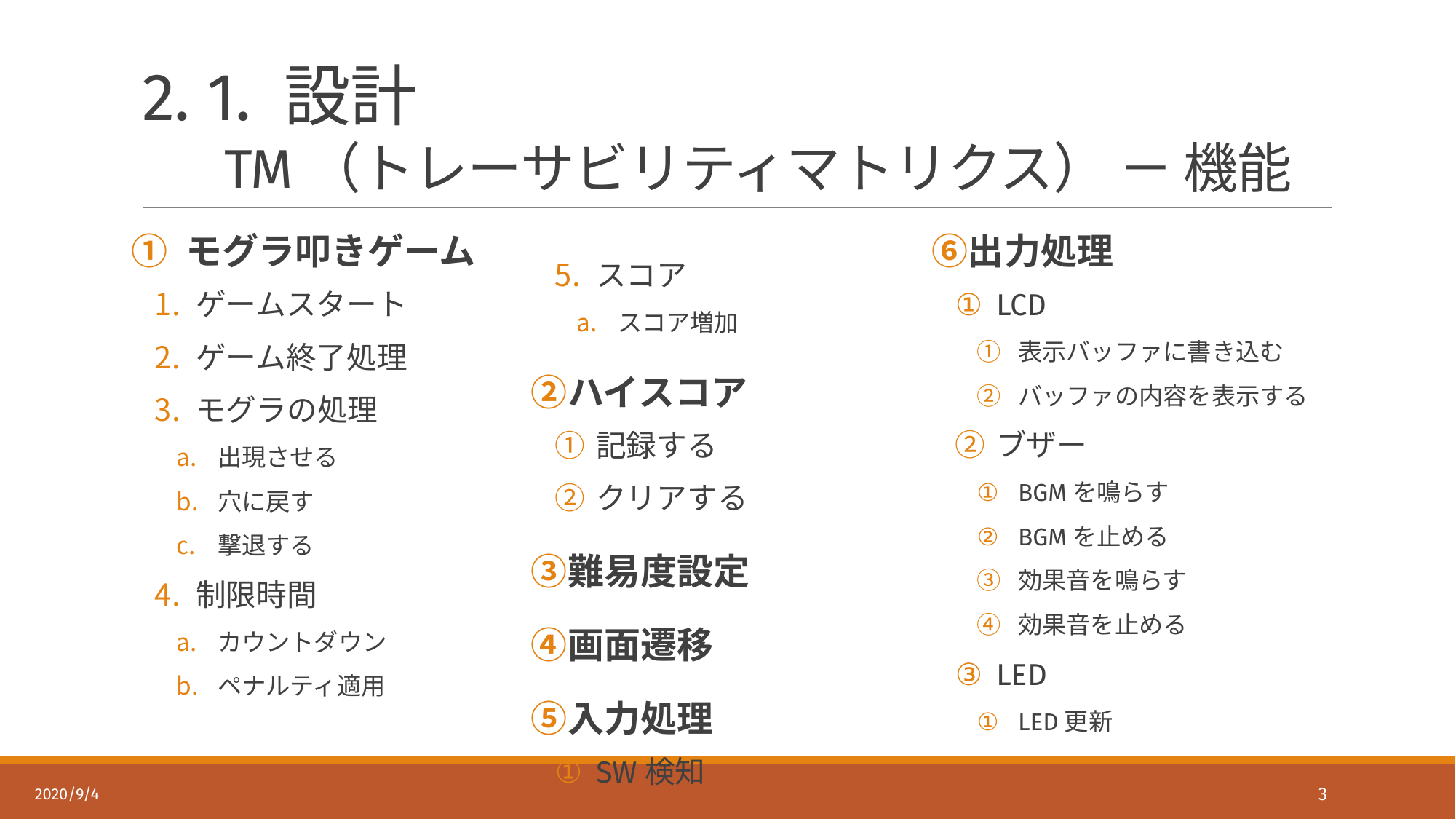

# 2. 1. 設計 　TM（トレーサビリティマトリクス） － 機能
モグラ叩きゲーム
ゲームスタート
ゲーム終了処理
モグラの処理
出現させる
穴に戻す
撃退する
制限時間
カウントダウン
ペナルティ適用

スコア
スコア増加
ハイスコア
記録する
クリアする
難易度設定
画面遷移
入力処理
SW検知
出力処理
LCD
表示バッファに書き込む
バッファの内容を表示する
ブザー
BGMを鳴らす
BGMを止める
効果音を鳴らす
効果音を止める
LED
LED更新
2020/9/4
3